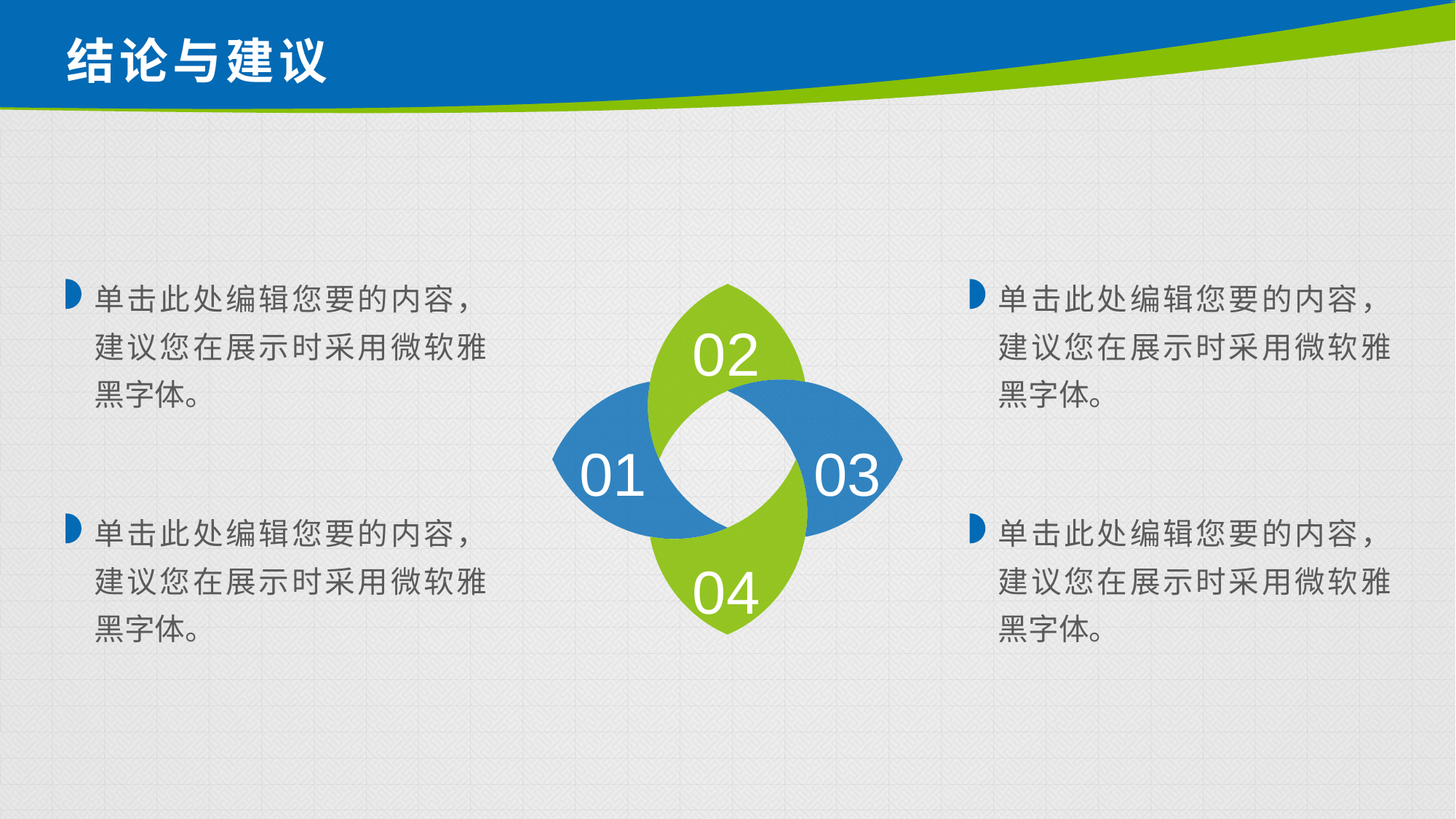

# 结论与建议
单击此处编辑您要的内容，建议您在展示时采用微软雅黑字体。

单击此处编辑您要的内容，建议您在展示时采用微软雅黑字体。

02

01
03

单击此处编辑您要的内容，建议您在展示时采用微软雅黑字体。

单击此处编辑您要的内容，建议您在展示时采用微软雅黑字体。

04